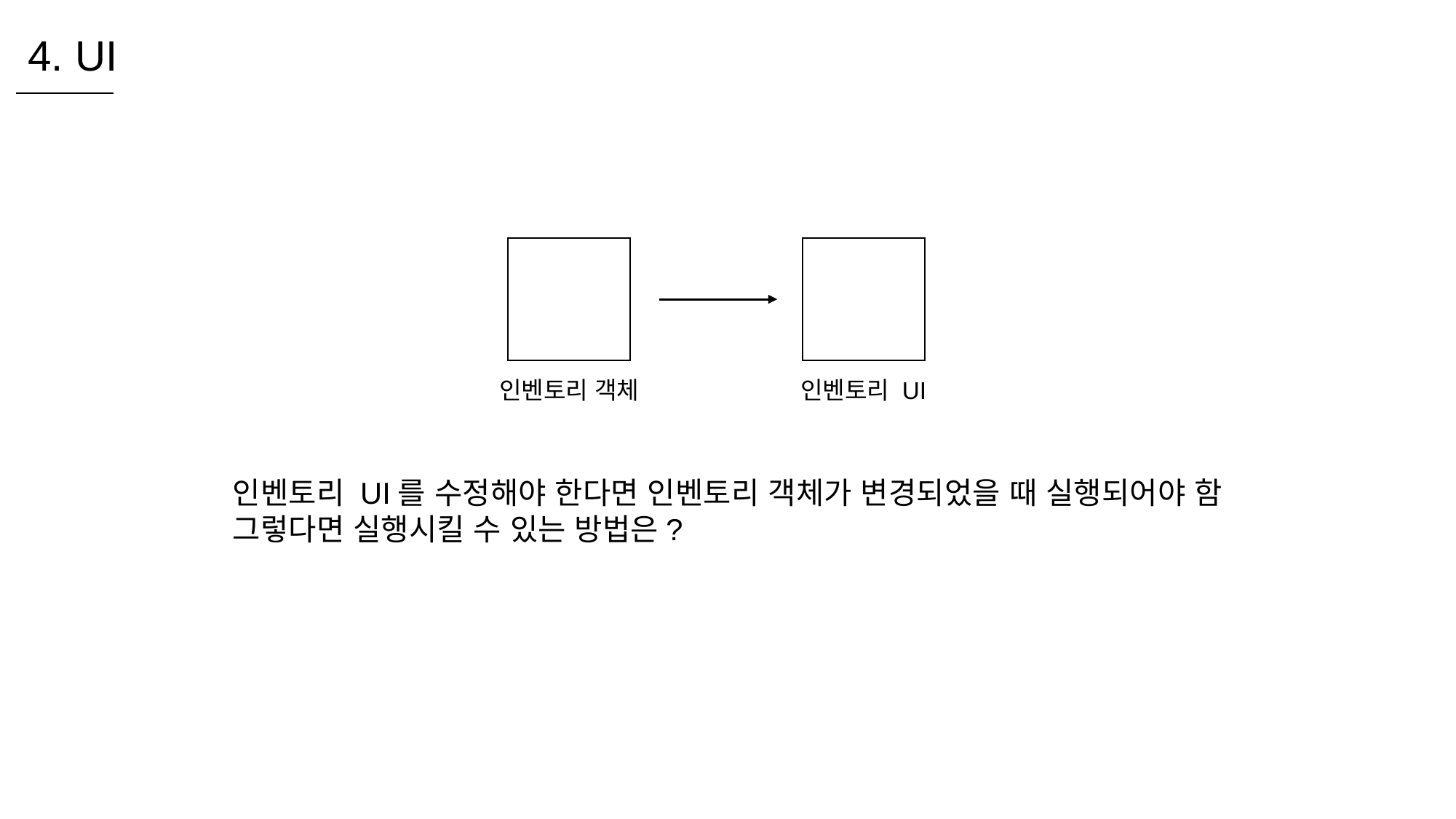

4. UI

인벤토리 객체

인벤토리 UI
인벤토리 UI를 수정해야 한다면 인벤토리 객체가 변경되었을 때 실행되어야 함
그렇다면 실행시킬 수 있는 방법은?